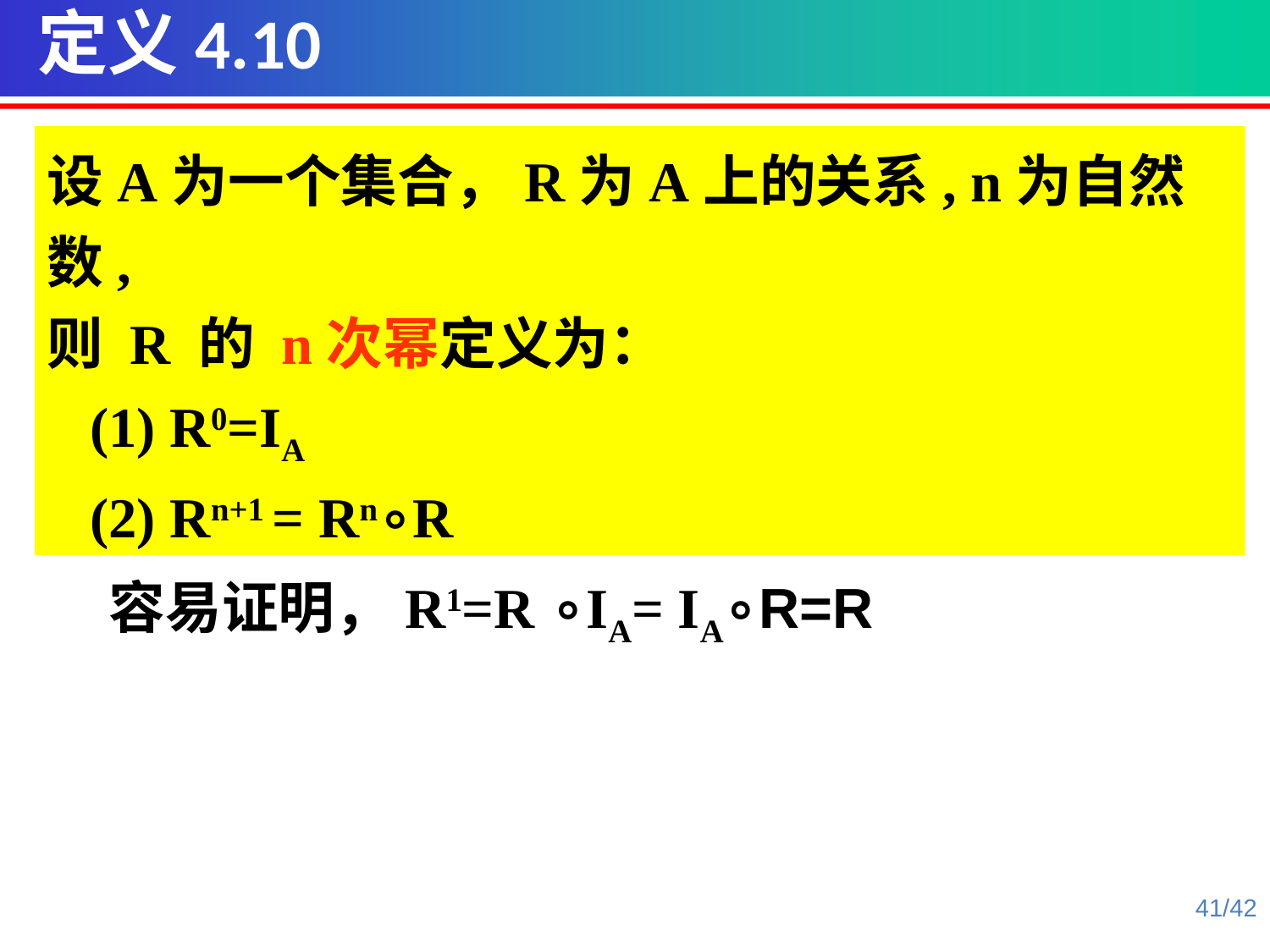

定义4.10
设A为一个集合，R为A上的关系, n为自然数,
则 R 的 n次幂定义为：
   (1) R0=IA
   (2) Rn+1 = Rn∘R
容易证明，R1=R ∘IA= IA∘R=R
41/42